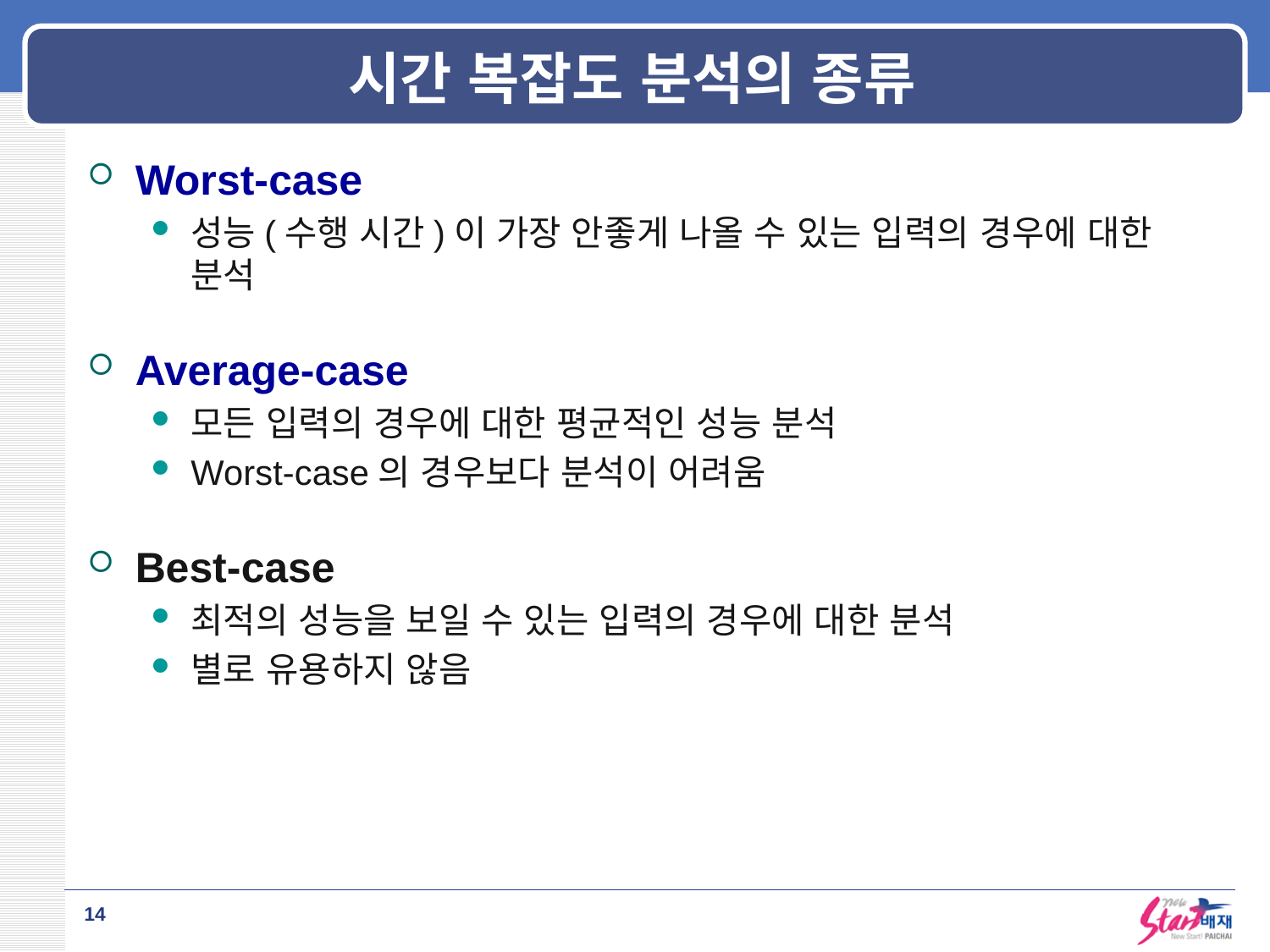

# 시간 복잡도 분석의 종류
Worst-case
성능(수행 시간)이 가장 안좋게 나올 수 있는 입력의 경우에 대한 분석

Average-case
모든 입력의 경우에 대한 평균적인 성능 분석
Worst-case의 경우보다 분석이 어려움

Best-case
최적의 성능을 보일 수 있는 입력의 경우에 대한 분석
별로 유용하지 않음
14